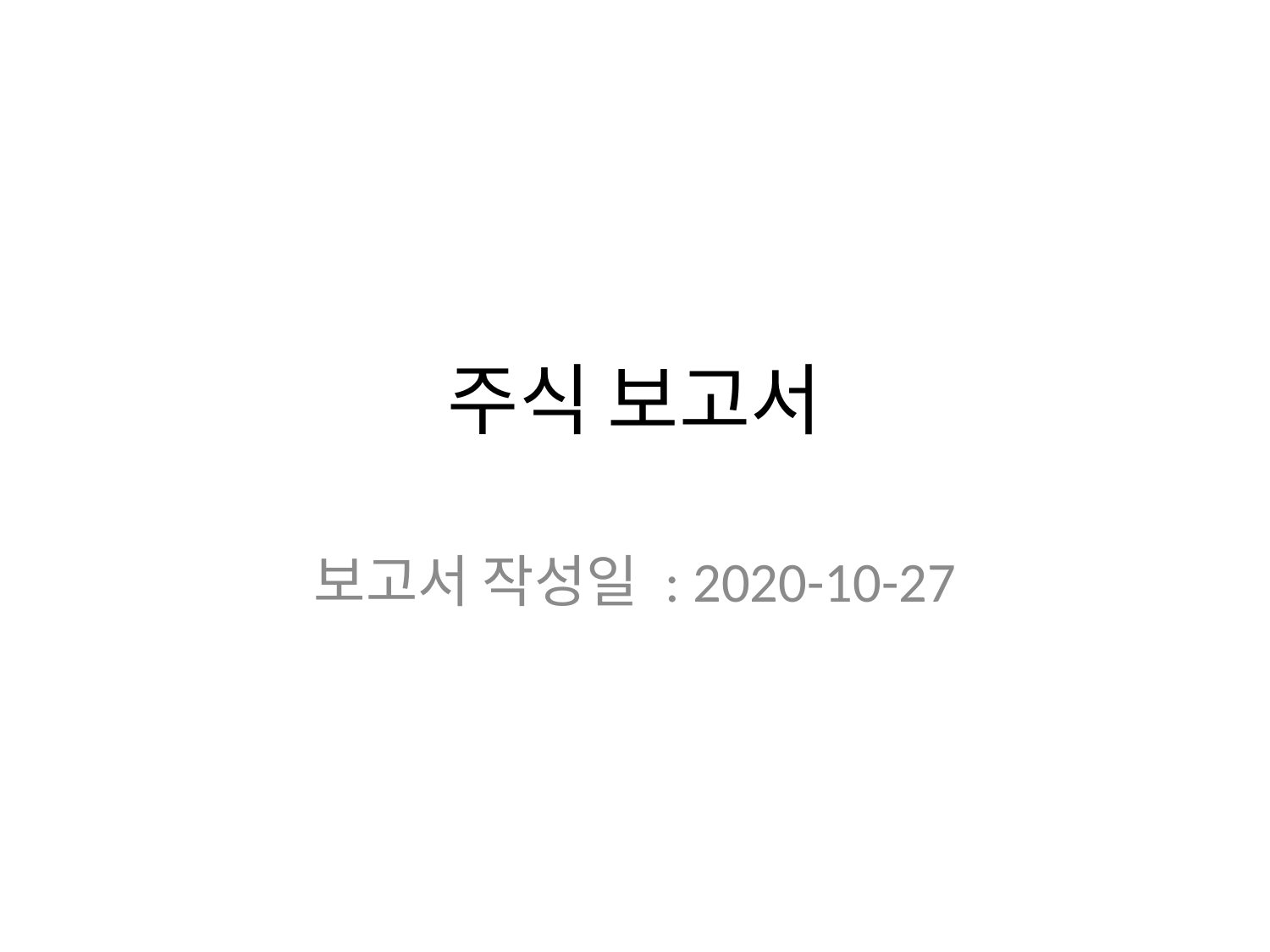

# 주식 보고서
보고서 작성일 : 2020-10-27